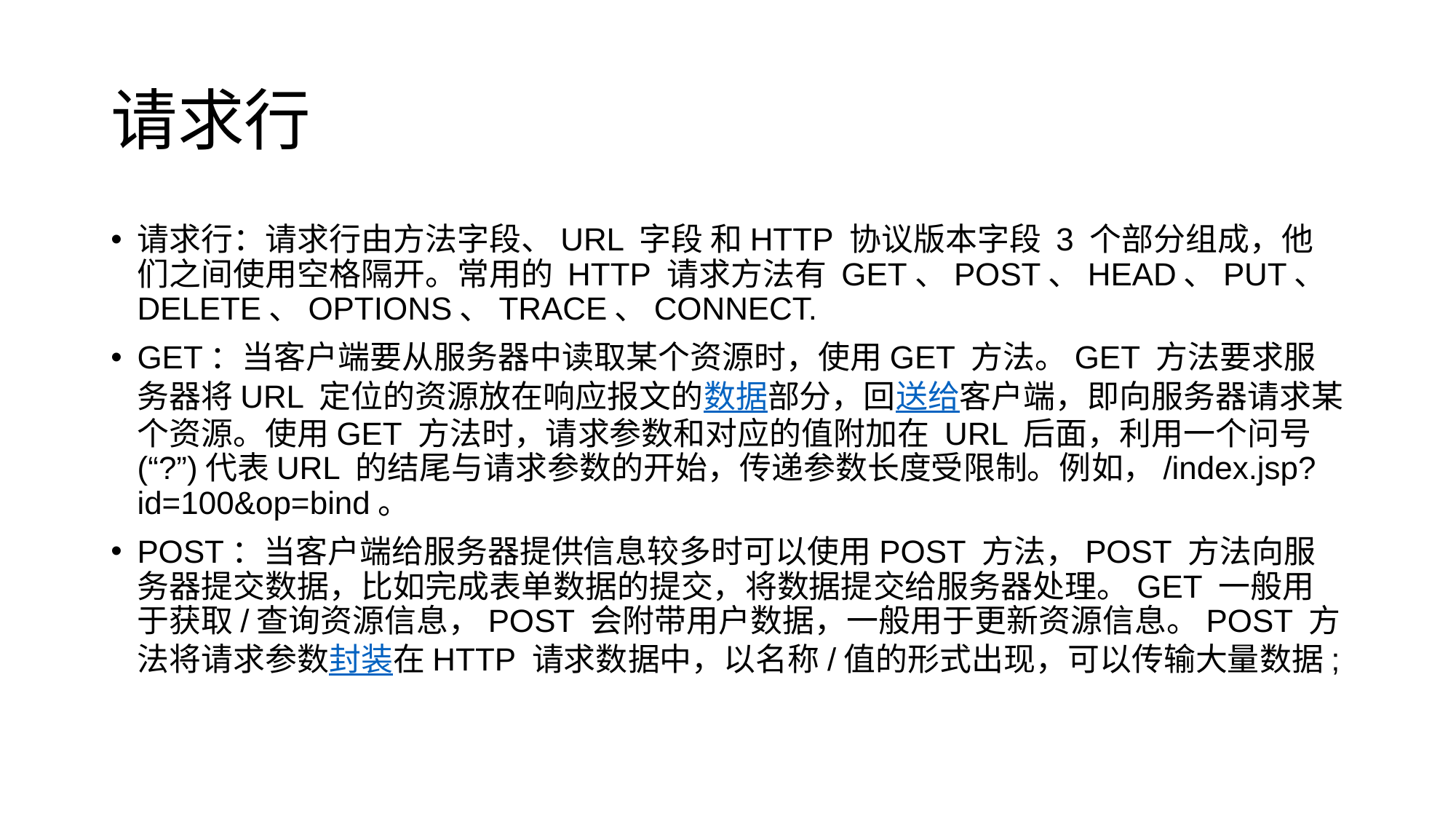

# 请求行
请求行：请求行由方法字段、URL 字段 和HTTP 协议版本字段 3 个部分组成，他们之间使用空格隔开。常用的 HTTP 请求方法有 GET、POST、HEAD、PUT、DELETE、OPTIONS、TRACE、CONNECT.
GET：当客户端要从服务器中读取某个资源时，使用GET 方法。GET 方法要求服务器将URL 定位的资源放在响应报文的数据部分，回送给客户端，即向服务器请求某个资源。使用GET 方法时，请求参数和对应的值附加在 URL 后面，利用一个问号(“?”)代表URL 的结尾与请求参数的开始，传递参数长度受限制。例如，/index.jsp?id=100&op=bind。
POST：当客户端给服务器提供信息较多时可以使用POST 方法，POST 方法向服务器提交数据，比如完成表单数据的提交，将数据提交给服务器处理。GET 一般用于获取/查询资源信息，POST 会附带用户数据，一般用于更新资源信息。POST 方法将请求参数封装在HTTP 请求数据中，以名称/值的形式出现，可以传输大量数据;